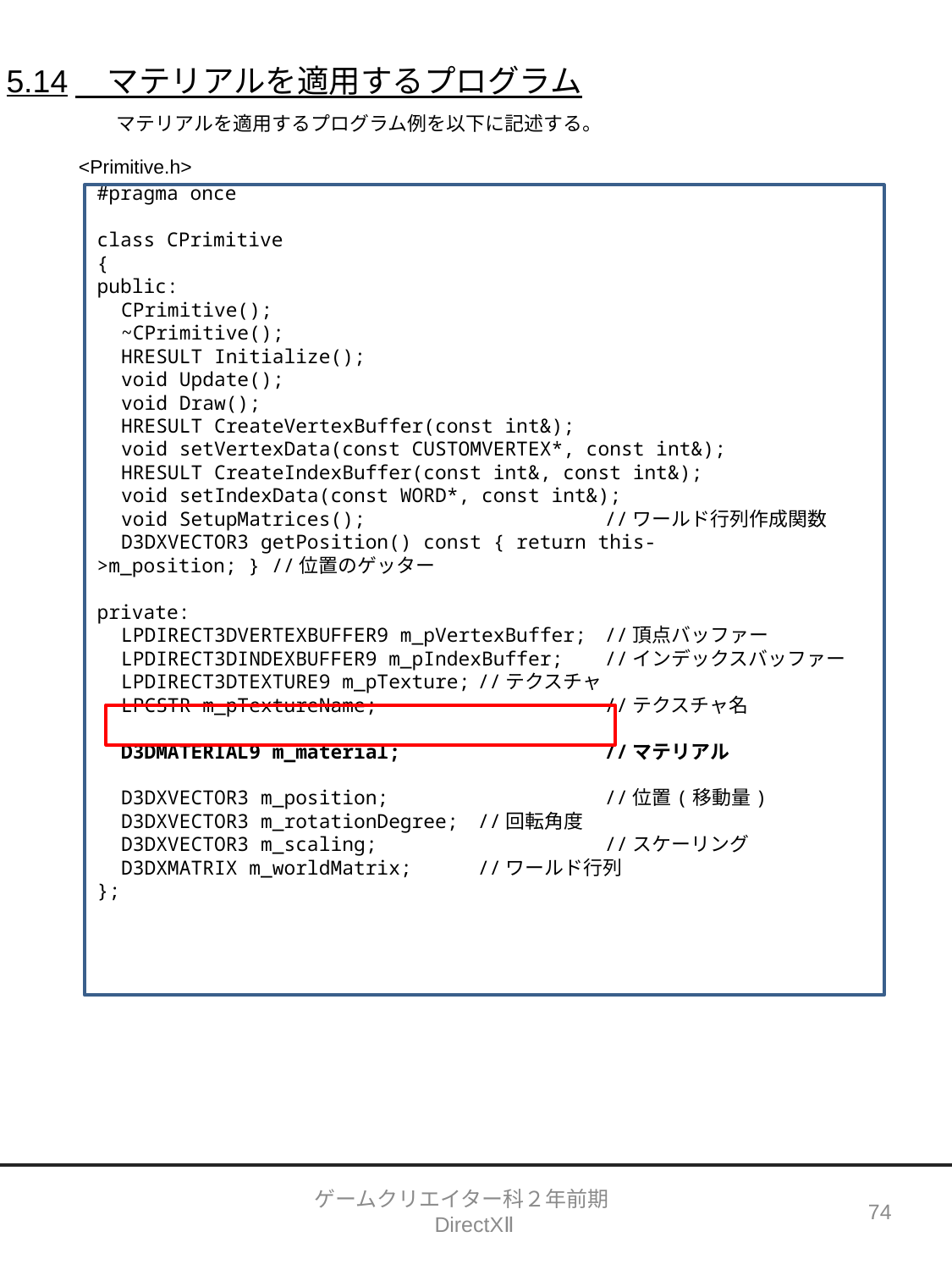

5.14　マテリアルを適用するプログラム
　マテリアルを適用するプログラム例を以下に記述する。
<Primitive.h>
#pragma once

class CPrimitive
{
public:
　CPrimitive();
　~CPrimitive();
　HRESULT Initialize();
　void Update();
　void Draw();
　HRESULT CreateVertexBuffer(const int&);
　void setVertexData(const CUSTOMVERTEX*, const int&);
　HRESULT CreateIndexBuffer(const int&, const int&);
　void setIndexData(const WORD*, const int&);
　void SetupMatrices();		//ワールド行列作成関数
　D3DXVECTOR3 getPosition() const { return this->m_position; } //位置のゲッター

private:
　LPDIRECT3DVERTEXBUFFER9 m_pVertexBuffer;	//頂点バッファー
　LPDIRECT3DINDEXBUFFER9 m_pIndexBuffer;	//インデックスバッファー
　LPDIRECT3DTEXTURE9 m_pTexture;	//テクスチャ
　LPCSTR m_pTextureName;		//テクスチャ名

　D3DMATERIAL9 m_material;		//マテリアル

　D3DXVECTOR3 m_position;		//位置(移動量)
　D3DXVECTOR3 m_rotationDegree;	//回転角度
　D3DXVECTOR3 m_scaling;		//スケーリング
　D3DXMATRIX m_worldMatrix;	//ワールド行列
};

ゲームクリエイター科２年前期　DirectXⅡ
74